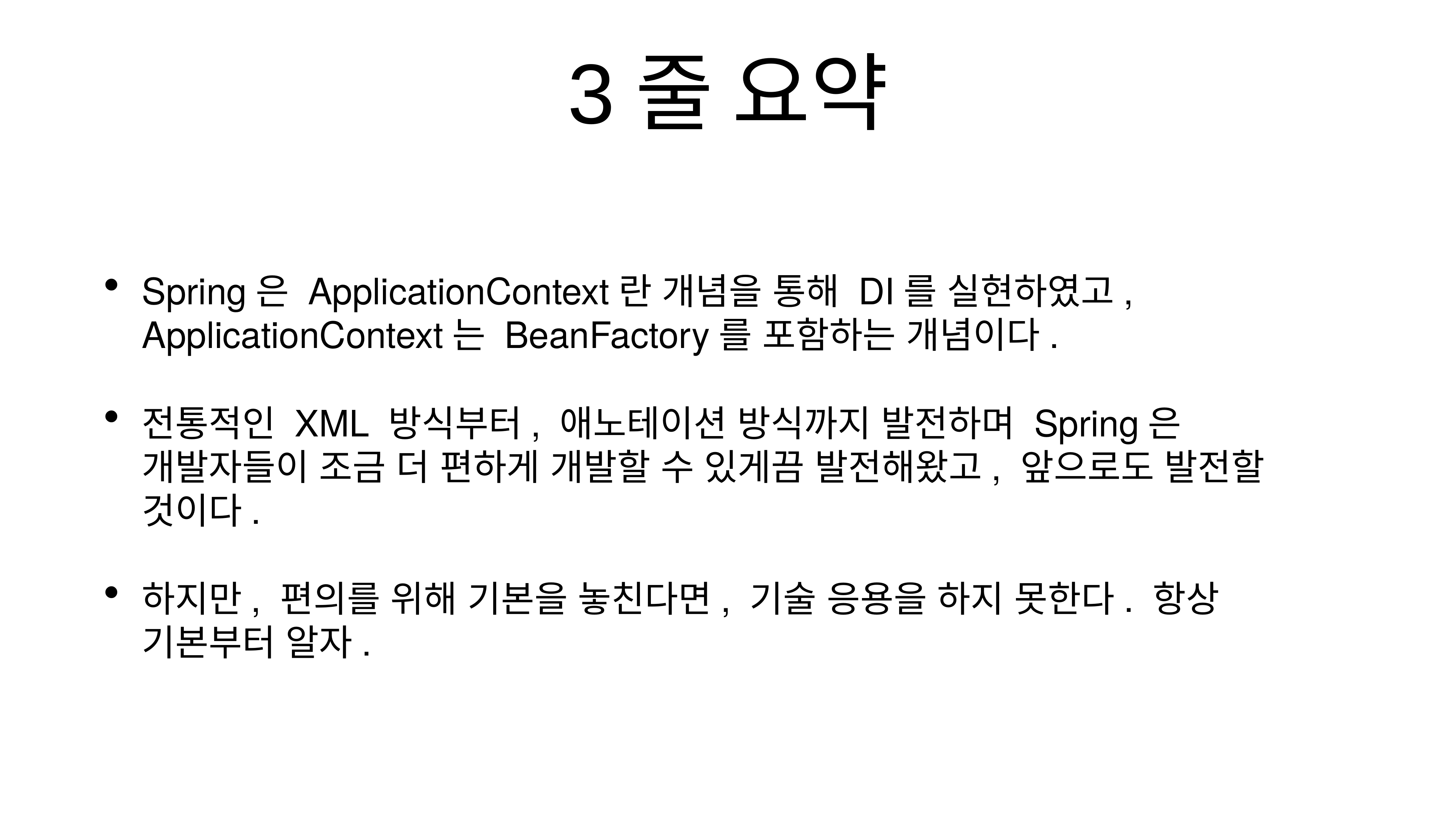

# 3줄 요약
Spring은 ApplicationContext란 개념을 통해 DI를 실현하였고, ApplicationContext는 BeanFactory를 포함하는 개념이다.
전통적인 XML 방식부터, 애노테이션 방식까지 발전하며 Spring은 개발자들이 조금 더 편하게 개발할 수 있게끔 발전해왔고, 앞으로도 발전할 것이다.
하지만, 편의를 위해 기본을 놓친다면, 기술 응용을 하지 못한다. 항상 기본부터 알자.